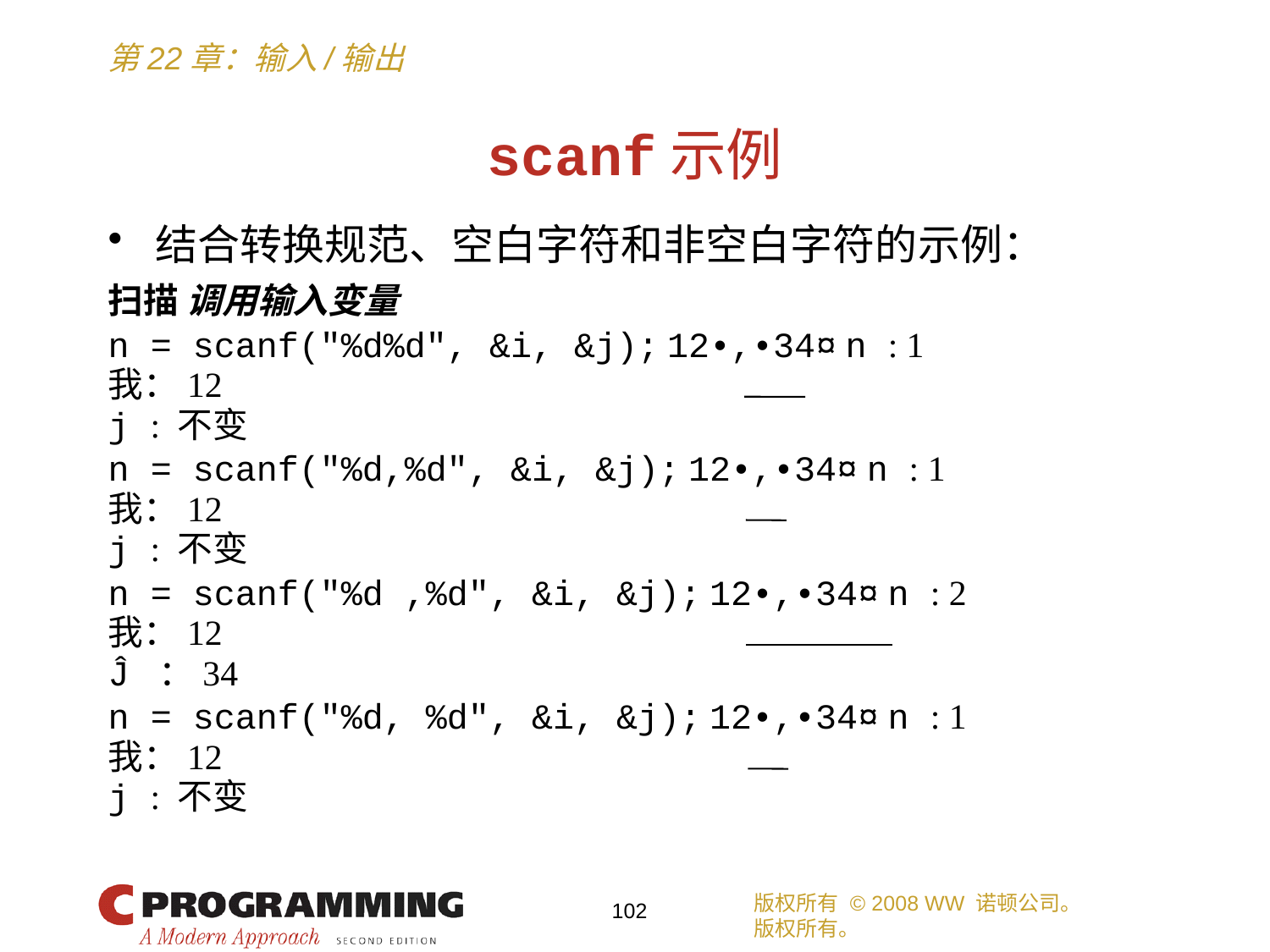

# scanf示例
结合转换规范、空白字符和非空白字符的示例：
扫描 调用输入变量
n = scanf("%d%d", &i, &j); 12•,•34¤ n : 1
我：12
j : 不变
n = scanf("%d,%d", &i, &j); 12•,•34¤ n : 1
我：12
j : 不变
n = scanf("%d ,%d", &i, &j); 12•,•34¤ n : 2
我：12
Ĵ ：34
n = scanf("%d, %d", &i, &j); 12•,•34¤ n : 1
我：12
j : 不变
版权所有 © 2008 WW 诺顿公司。
版权所有。
102